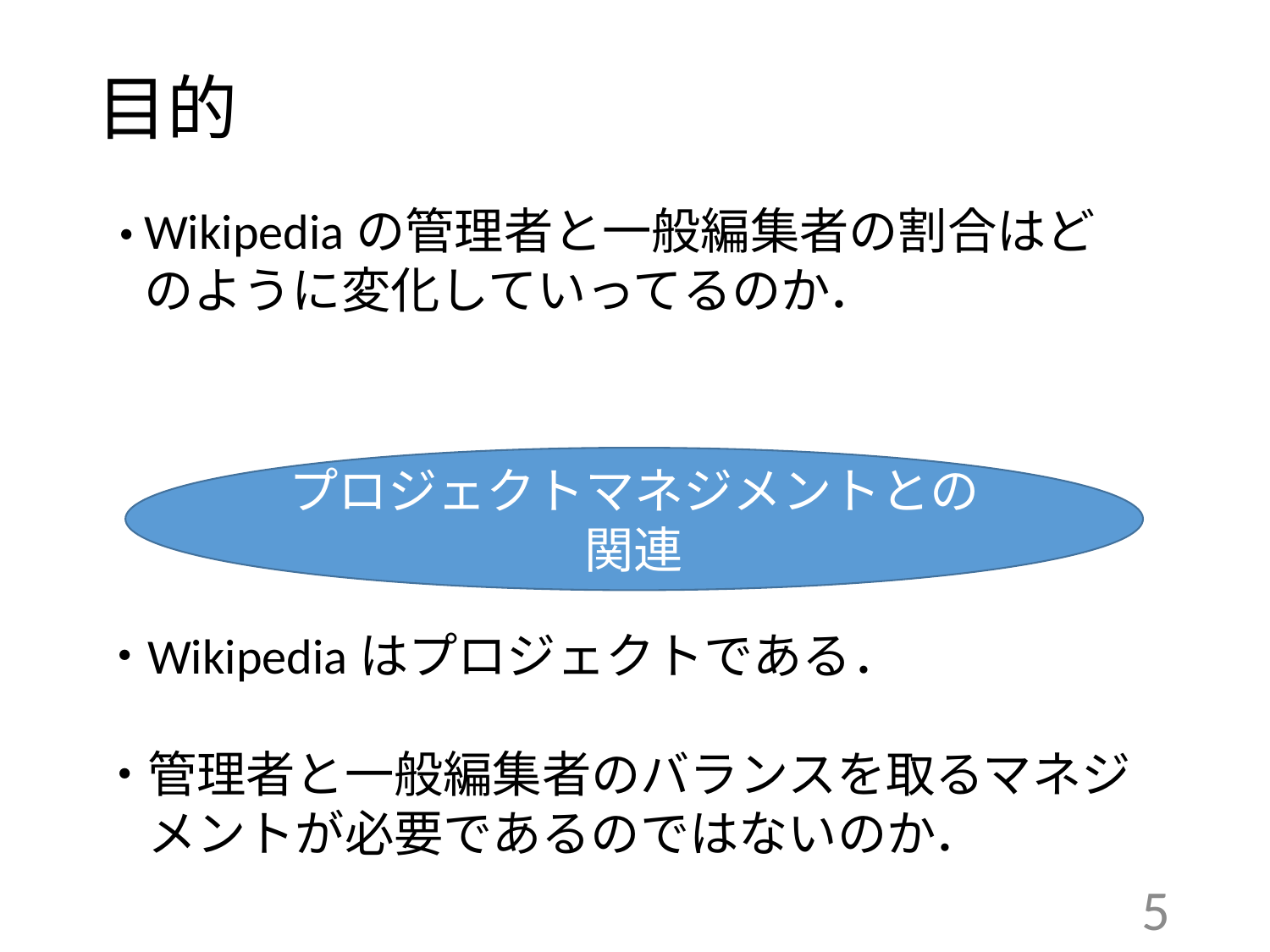

目的
Wikipediaの管理者と一般編集者の割合はどのように変化していってるのか．
・
プロジェクトマネジメントとの関連
・

・
Wikipediaはプロジェクトである．

管理者と一般編集者のバランスを取るマネジメントが必要であるのではないのか．
5